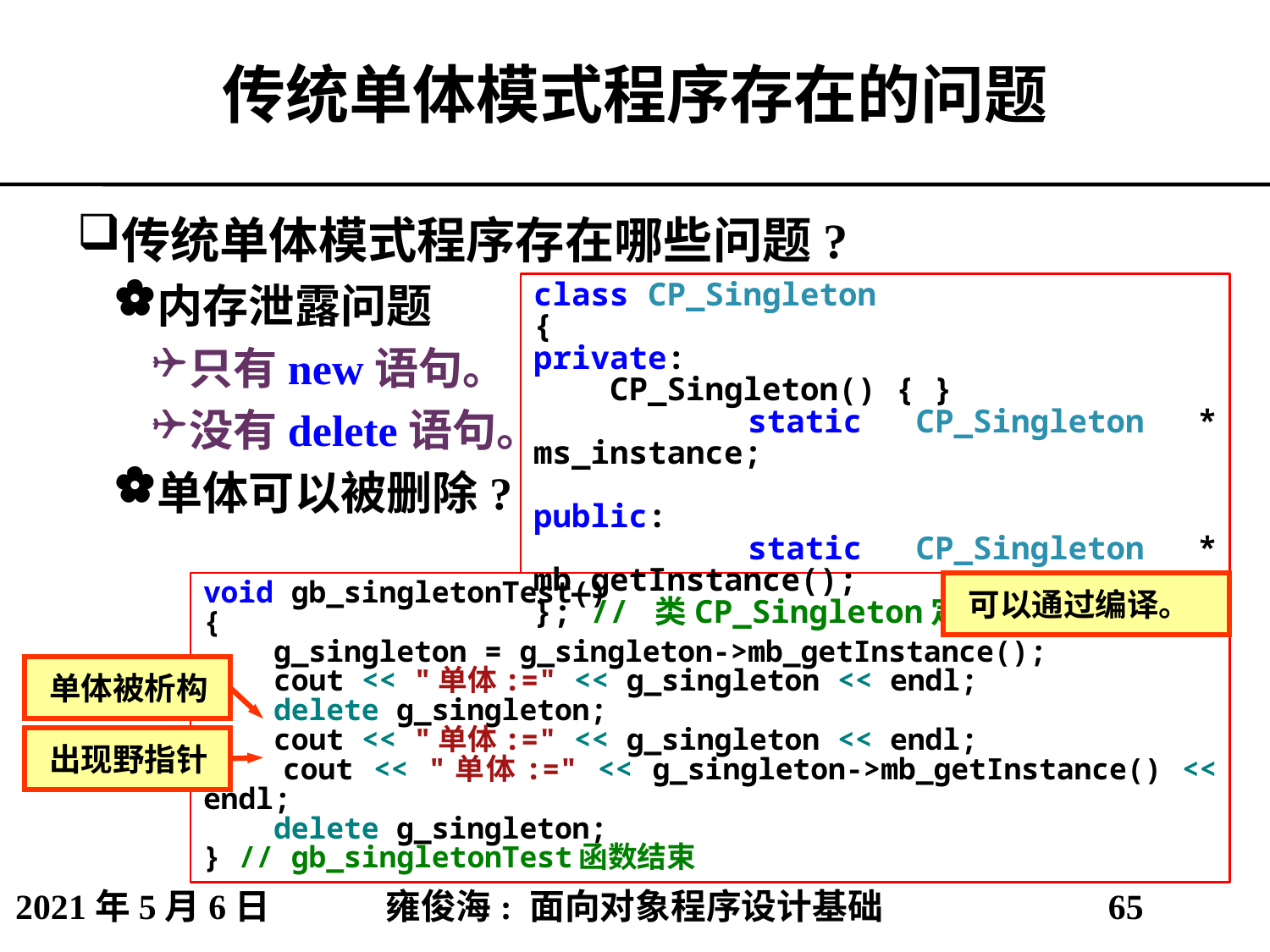

# 传统单体模式程序存在的问题

传统单体模式程序存在哪些问题?
内存泄露问题
只有new语句。
没有delete语句。
单体可以被删除?
class CP_Singleton
{
private:
    CP_Singleton() { }
    static CP_Singleton * ms_instance;

public:
    static CP_Singleton * mb_getInstance();
}; // 类CP_Singleton定义结束
可以通过编译。
void gb_singletonTest()
{
    g_singleton = g_singleton->mb_getInstance();
    cout << "单体:=" << g_singleton << endl;
    delete g_singleton;
    cout << "单体:=" << g_singleton << endl;
    cout << "单体:=" << g_singleton->mb_getInstance() << endl;
    delete g_singleton;
} // gb_singletonTest函数结束
单体被析构
出现野指针
2021年5月6日
雍俊海: 面向对象程序设计基础
65